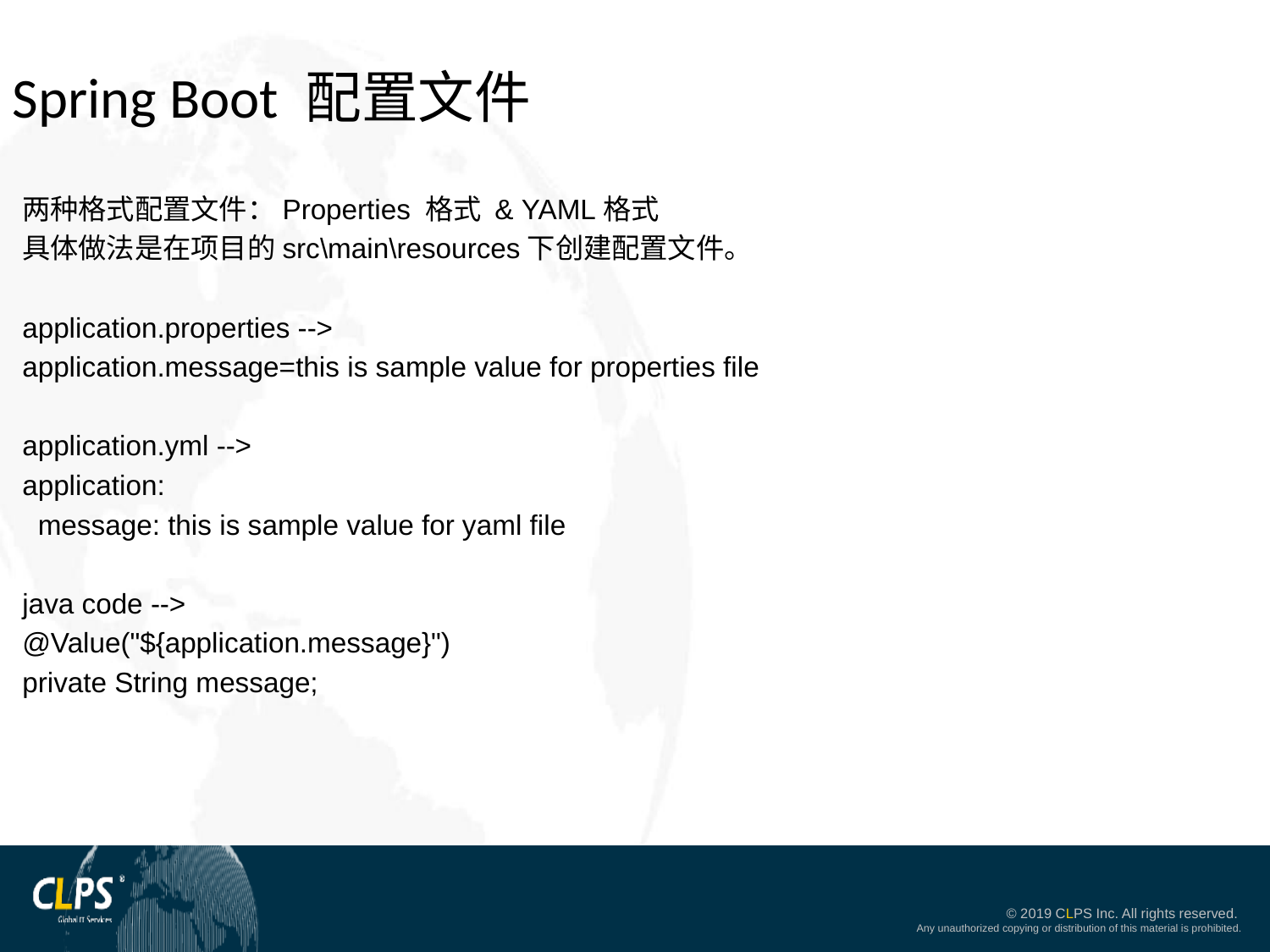

Spring Boot 配置文件

两种格式配置文件：Properties 格式 & YAML格式
具体做法是在项目的src\main\resources下创建配置文件。

application.properties -->
application.message=this is sample value for properties file

application.yml -->
application:
  message: this is sample value for yaml file

java code -->
@Value("${application.message}")
private String message;
6